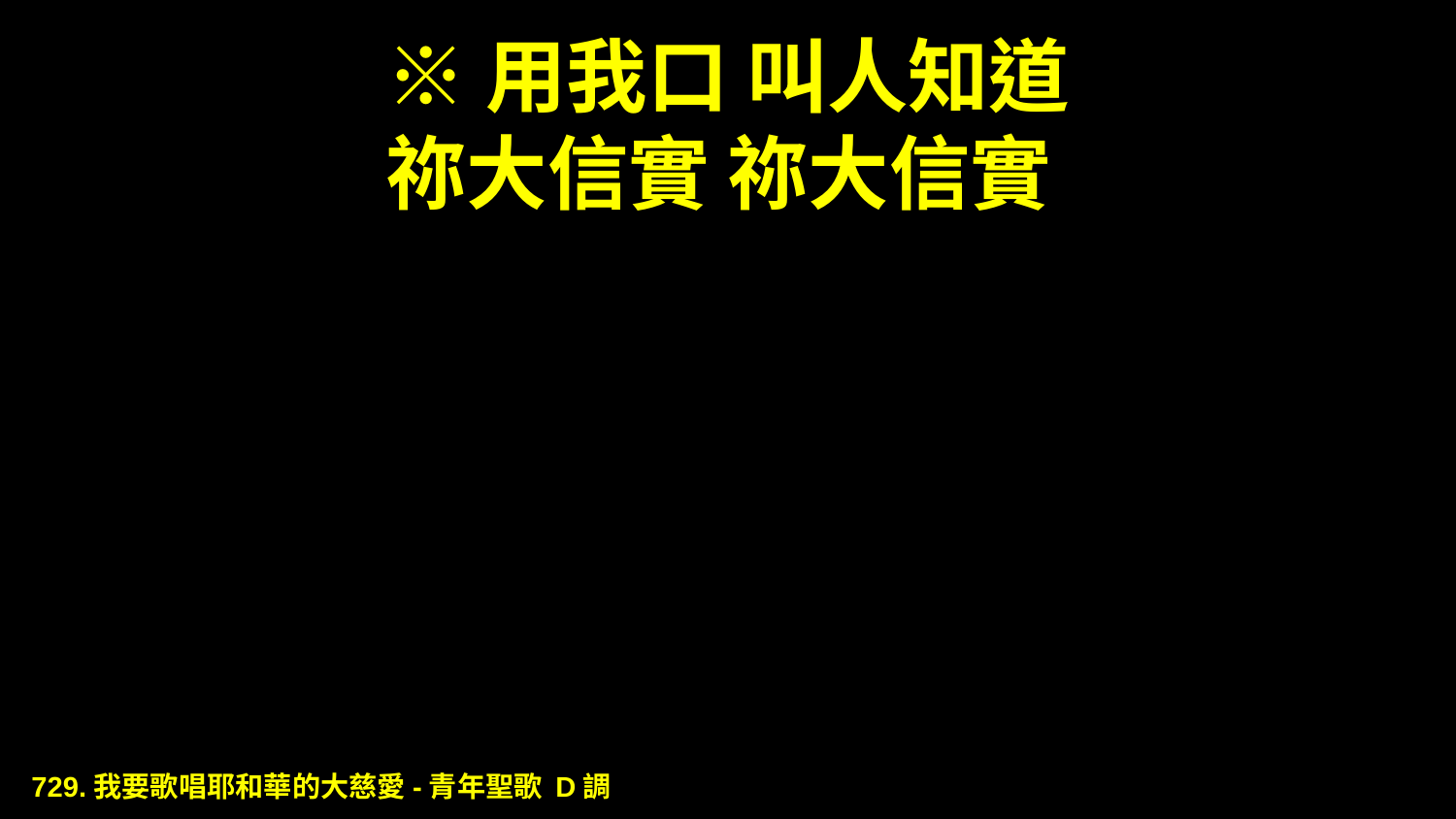

# ※用我口 叫人知道 祢大信實 祢大信實
729.我要歌唱耶和華的大慈愛-青年聖歌 D調